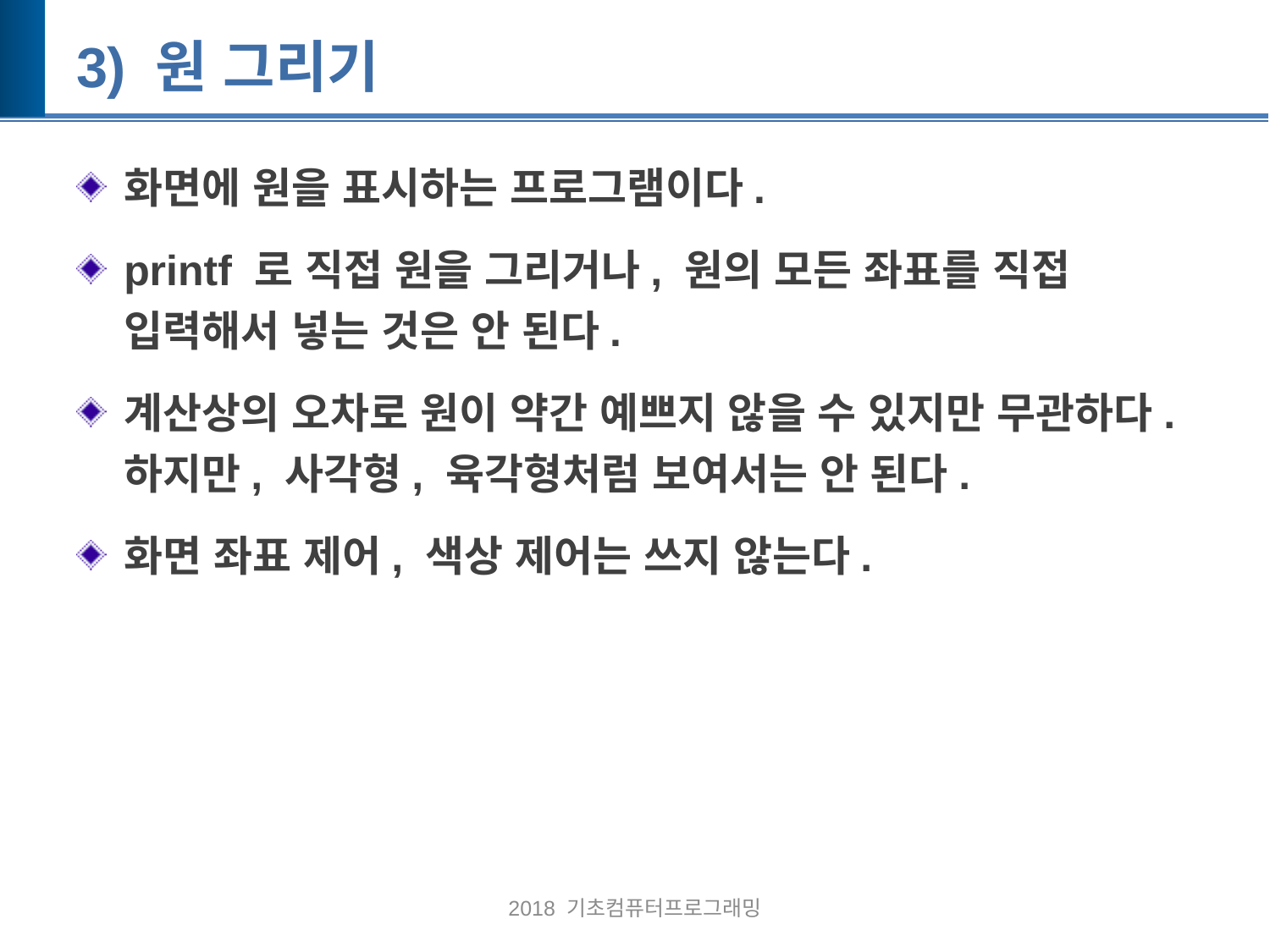

# 3) 원 그리기
화면에 원을 표시하는 프로그램이다.
printf 로 직접 원을 그리거나, 원의 모든 좌표를 직접 입력해서 넣는 것은 안 된다.
계산상의 오차로 원이 약간 예쁘지 않을 수 있지만 무관하다. 하지만, 사각형, 육각형처럼 보여서는 안 된다.
화면 좌표 제어, 색상 제어는 쓰지 않는다.

2018 기초컴퓨터프로그래밍